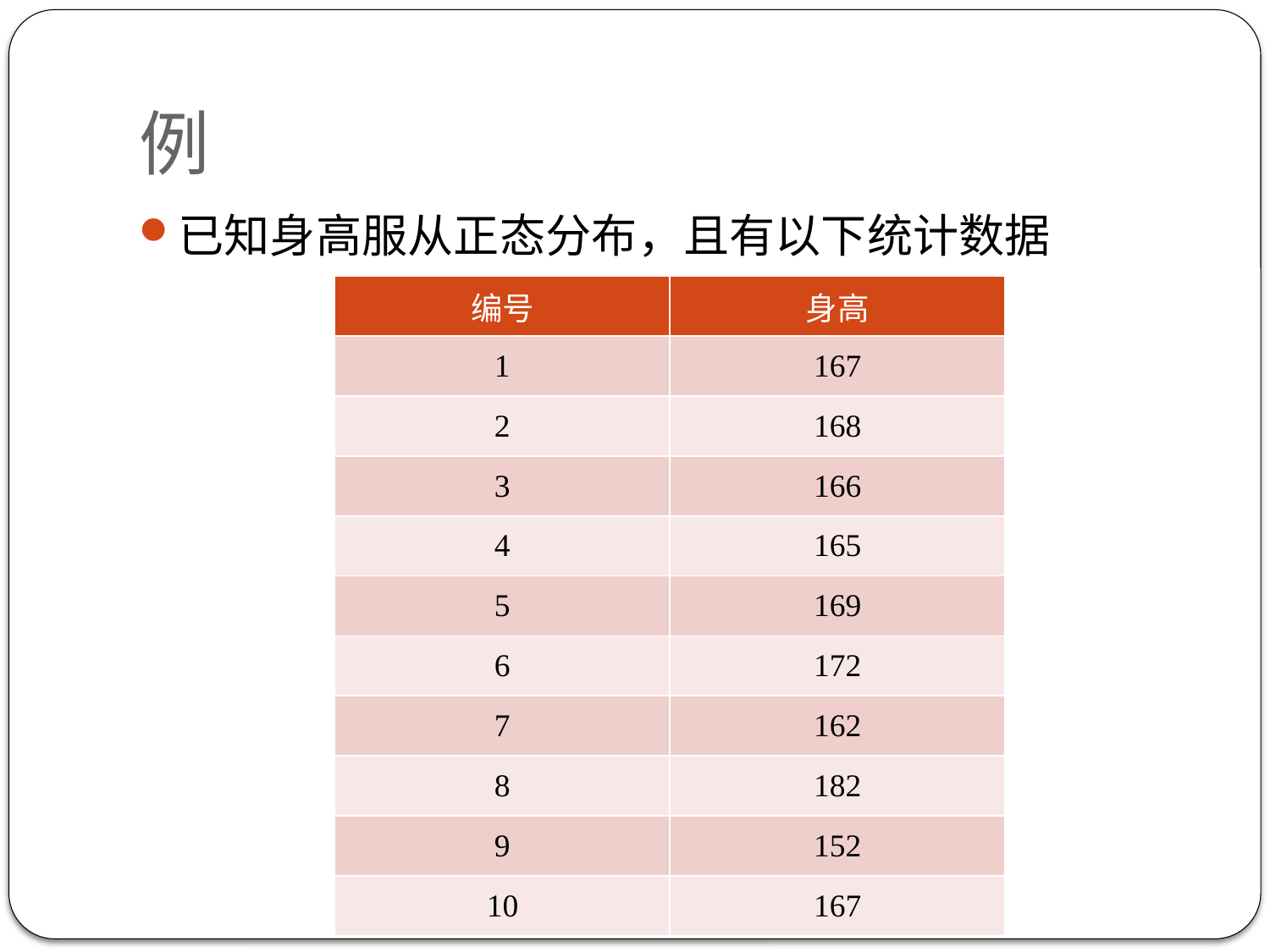

# 例
已知身高服从正态分布，且有以下统计数据
| 编号 | 身高 |
| --- | --- |
| 1 | 167 |
| 2 | 168 |
| 3 | 166 |
| 4 | 165 |
| 5 | 169 |
| 6 | 172 |
| 7 | 162 |
| 8 | 182 |
| 9 | 152 |
| 10 | 167 |